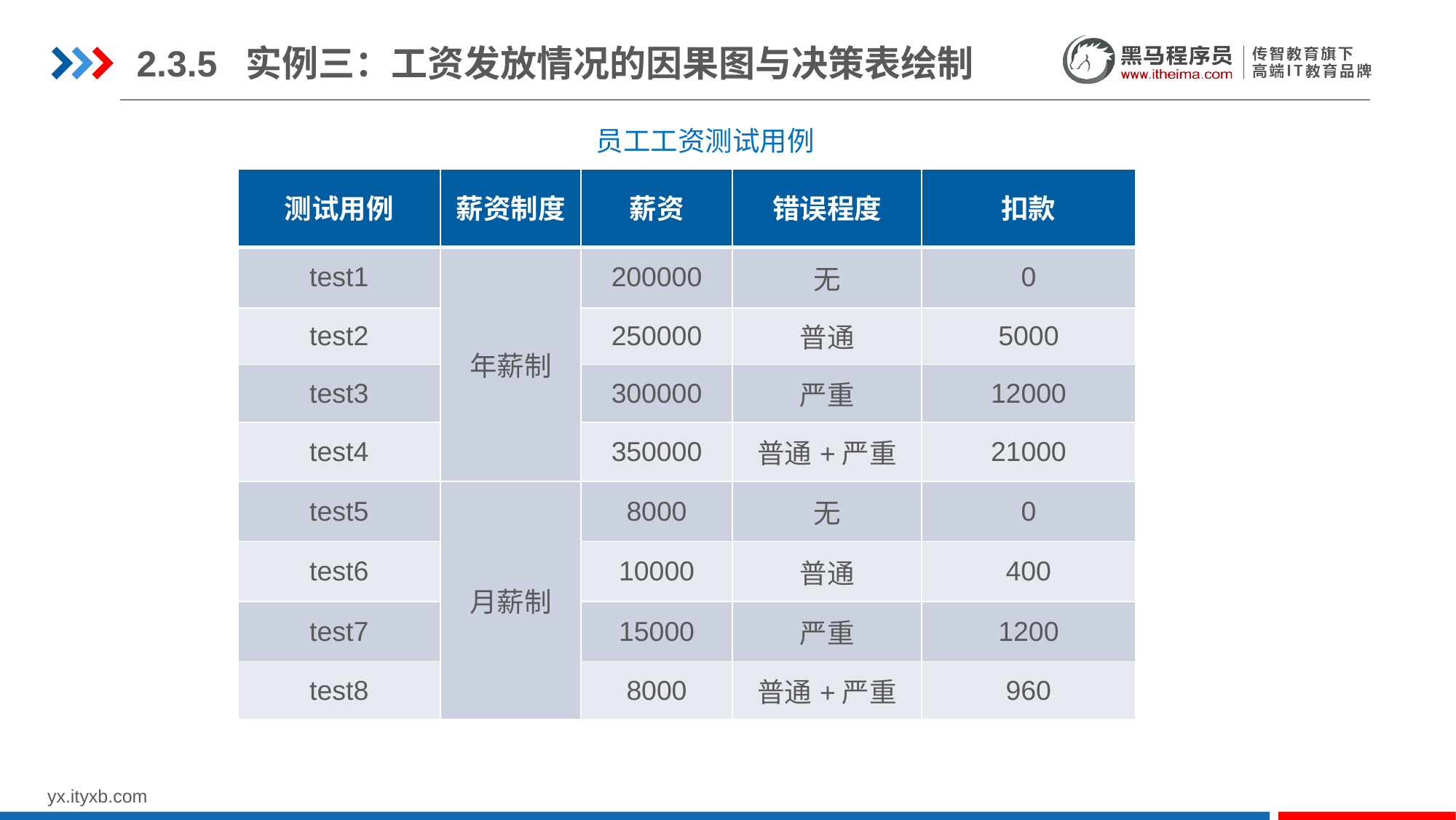

2.3.5	实例三：工资发放情况的因果图与决策表绘制
员工工资测试用例

| 测试用例 | 薪资制度 | 薪资 | 错误程度 | 扣款 |
| --- | --- | --- | --- | --- |
| test1 | 年薪制 | 200000 | 无 | 0 |
| test2 |  | 250000 | 普通 | 5000 |
| test3 |  | 300000 | 严重 | 12000 |
| test4 |  | 350000 | 普通+严重 | 21000 |
| test5 | 月薪制 | 8000 | 无 | 0 |
| test6 |  | 10000 | 普通 | 400 |
| test7 |  | 15000 | 严重 | 1200 |
| test8 |  | 8000 | 普通+严重 | 960 |